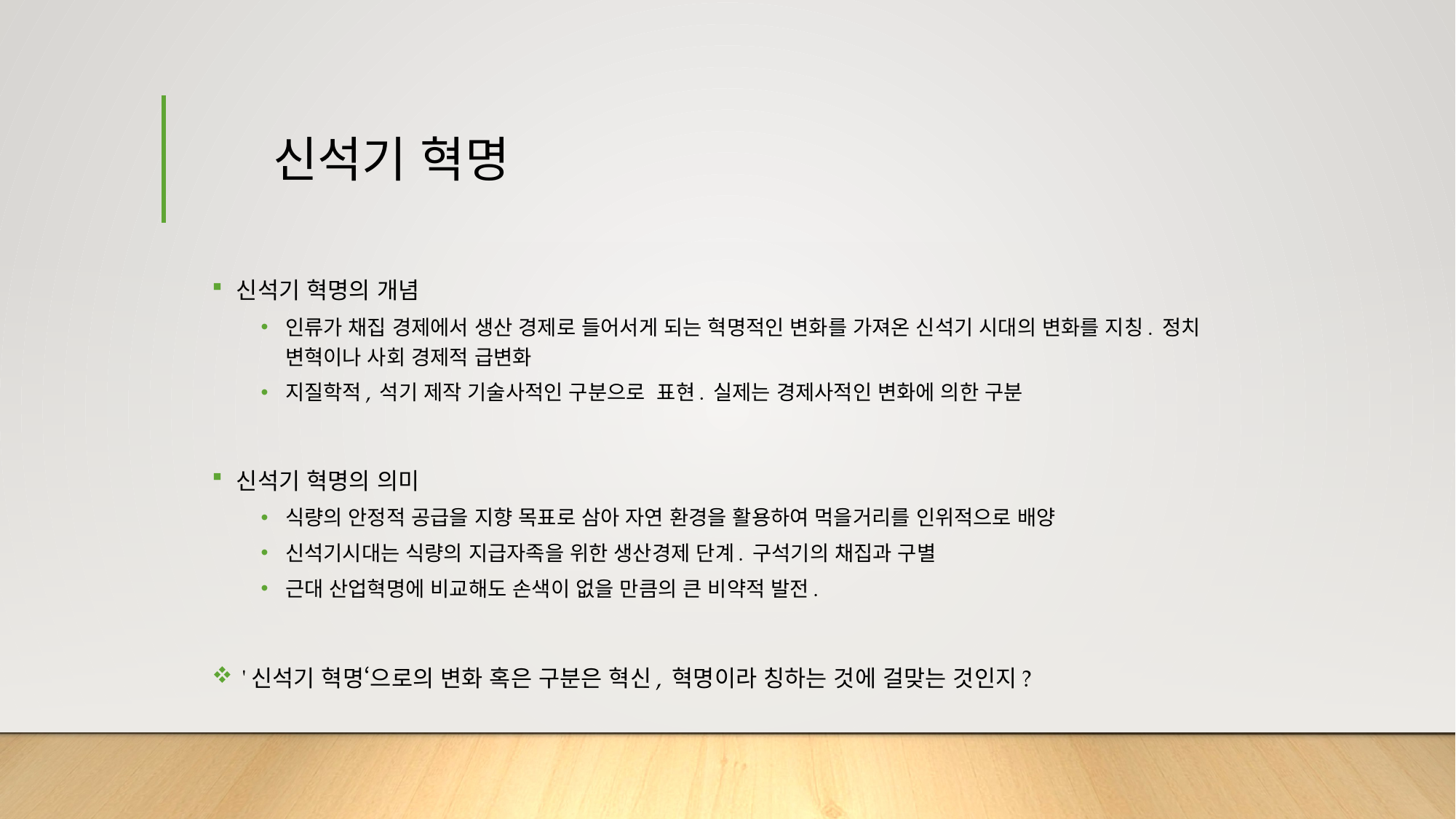

# 신석기 혁명
신석기 혁명의 개념
인류가 채집 경제에서 생산 경제로 들어서게 되는 혁명적인 변화를 가져온 신석기 시대의 변화를 지칭. 정치 변혁이나 사회 경제적 급변화
지질학적, 석기 제작 기술사적인 구분으로  표현. 실제는 경제사적인 변화에 의한 구분

신석기 혁명의 의미
식량의 안정적 공급을 지향 목표로 삼아 자연 환경을 활용하여 먹을거리를 인위적으로 배양
신석기시대는 식량의 지급자족을 위한 생산경제 단계. 구석기의 채집과 구별
근대 산업혁명에 비교해도 손색이 없을 만큼의 큰 비약적 발전.

 '신석기 혁명‘으로의 변화 혹은 구분은 혁신, 혁명이라 칭하는 것에 걸맞는 것인지?